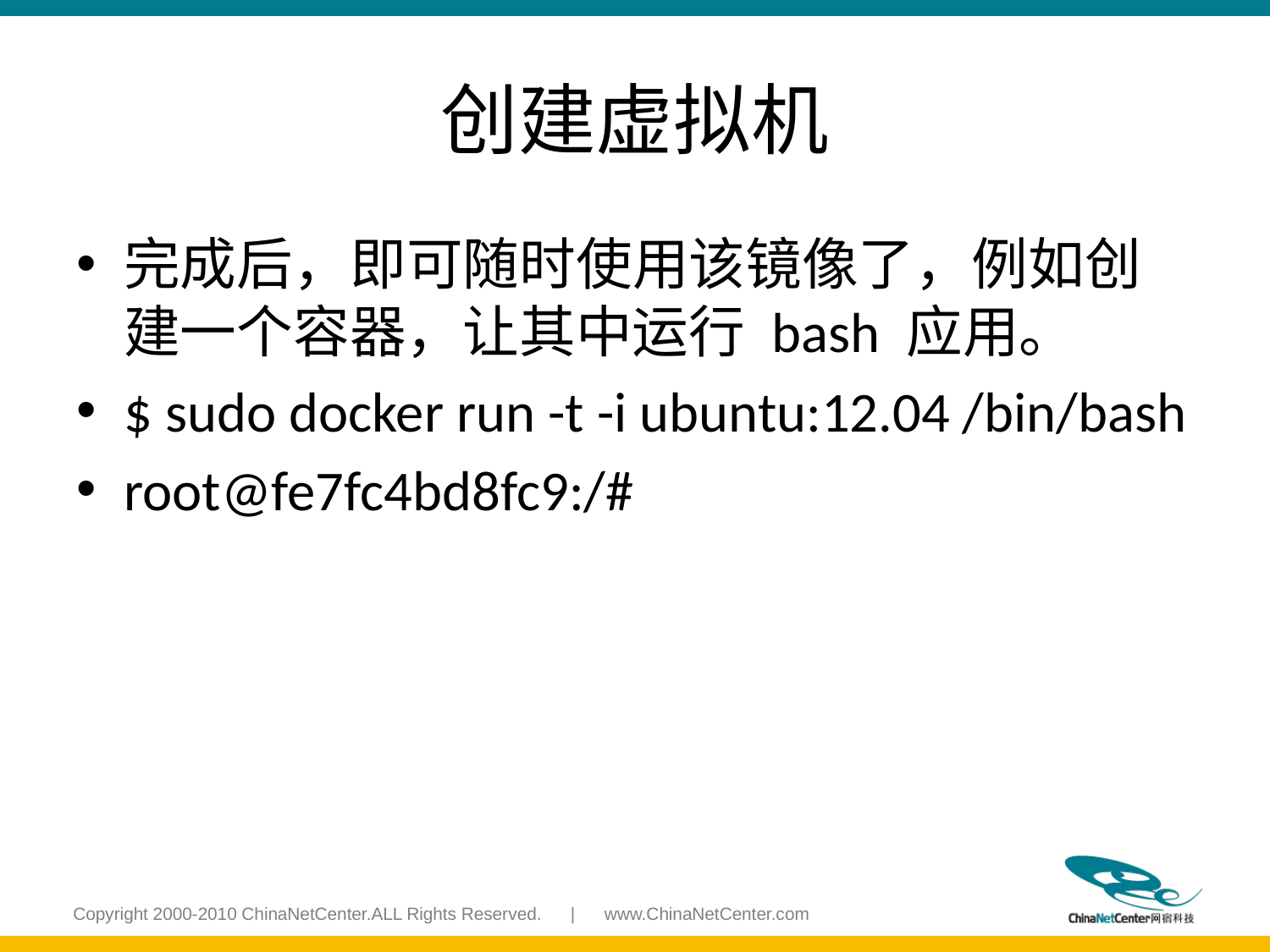

# 创建虚拟机
完成后，即可随时使用该镜像了，例如创建一个容器，让其中运行 bash 应用。
$ sudo docker run -t -i ubuntu:12.04 /bin/bash
root@fe7fc4bd8fc9:/#